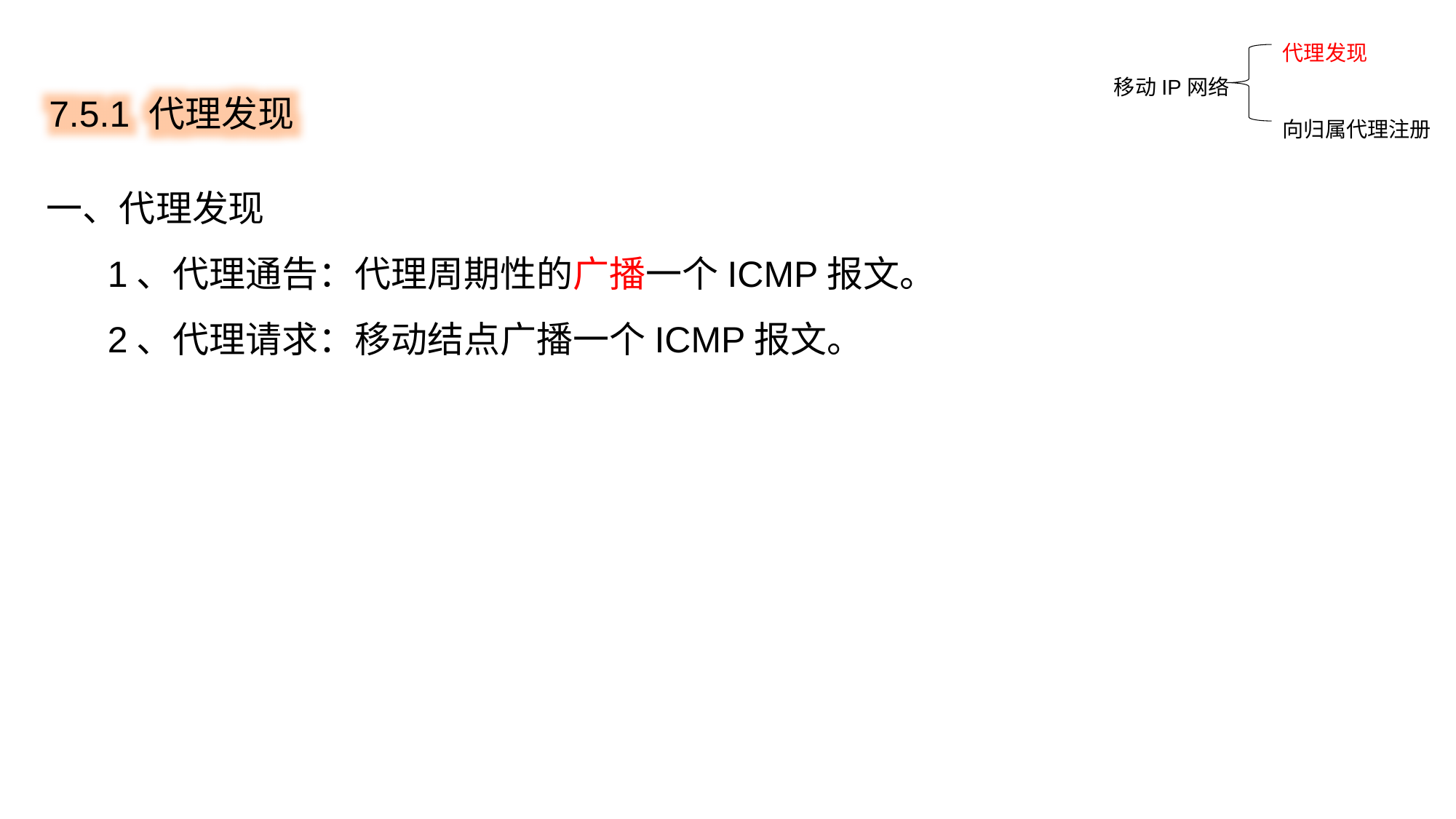

代理发现

向归属代理注册
7.5.1 代理发现

移动IP网络
一、代理发现
      1、代理通告：代理周期性的广播一个ICMP报文。
      2、代理请求：移动结点广播一个ICMP报文。